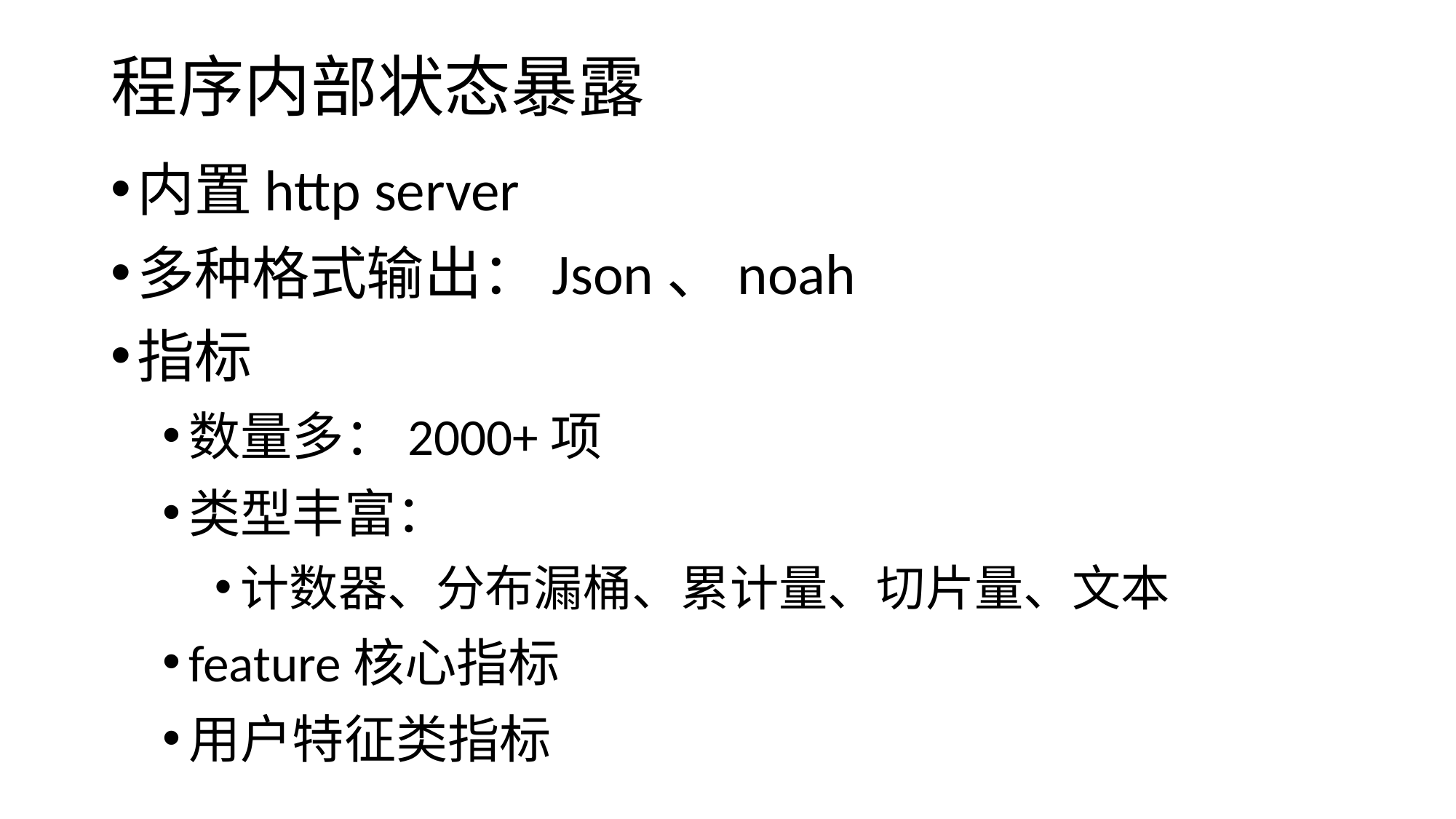

# 程序内部状态暴露
内置http server
多种格式输出：Json、noah
指标
数量多：2000+项
类型丰富：
计数器、分布漏桶、累计量、切片量、文本
feature核心指标
用户特征类指标